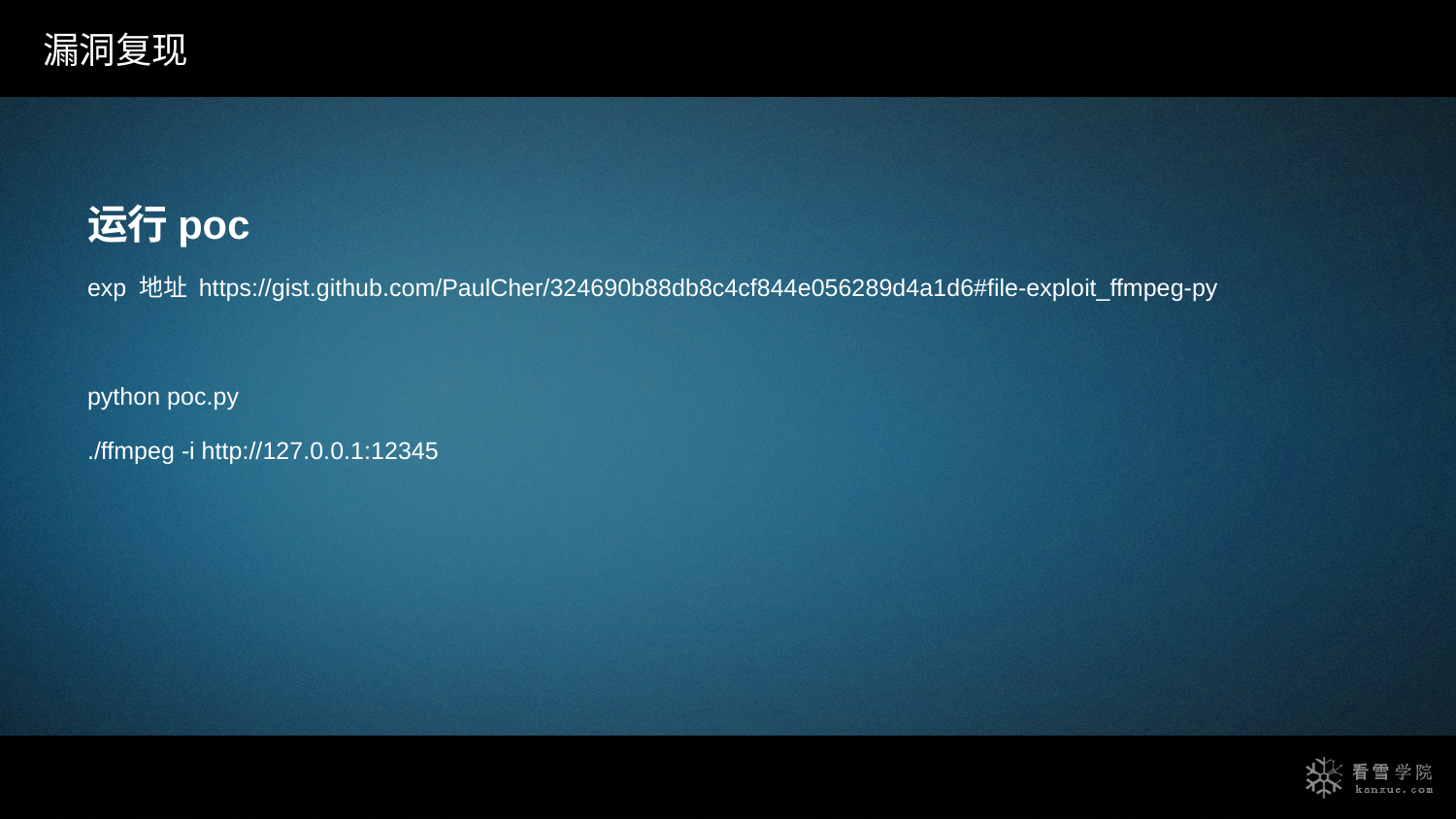

漏洞复现
运行poc
exp 地址 https://gist.github.com/PaulCher/324690b88db8c4cf844e056289d4a1d6#file-exploit_ffmpeg-py

python poc.py
./ffmpeg -i http://127.0.0.1:12345